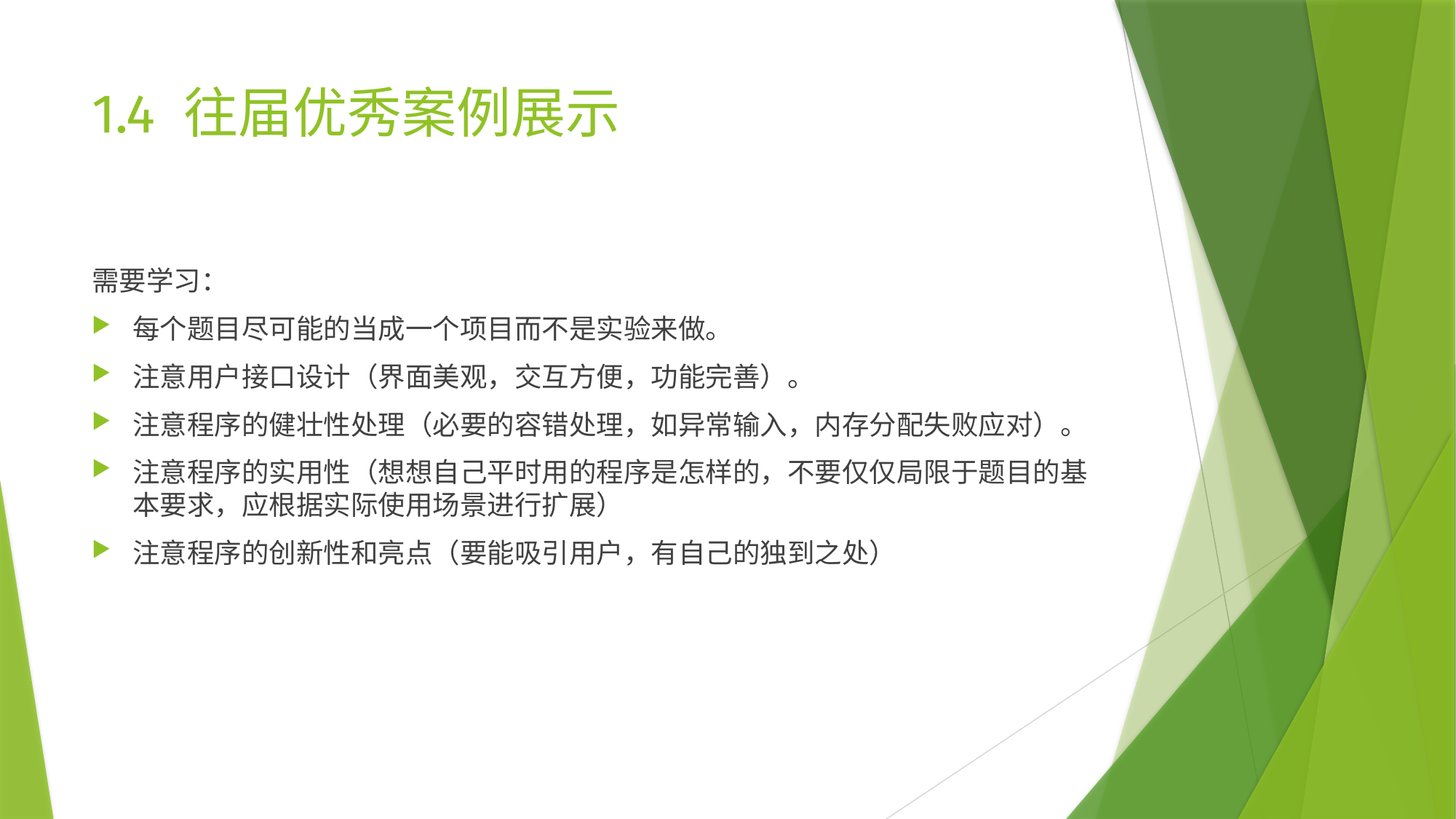

# 1.4 往届优秀案例展示
需要学习：
每个题目尽可能的当成一个项目而不是实验来做。
注意用户接口设计（界面美观，交互方便，功能完善）。
注意程序的健壮性处理（必要的容错处理，如异常输入，内存分配失败应对）。
注意程序的实用性（想想自己平时用的程序是怎样的，不要仅仅局限于题目的基本要求，应根据实际使用场景进行扩展）
注意程序的创新性和亮点（要能吸引用户，有自己的独到之处）